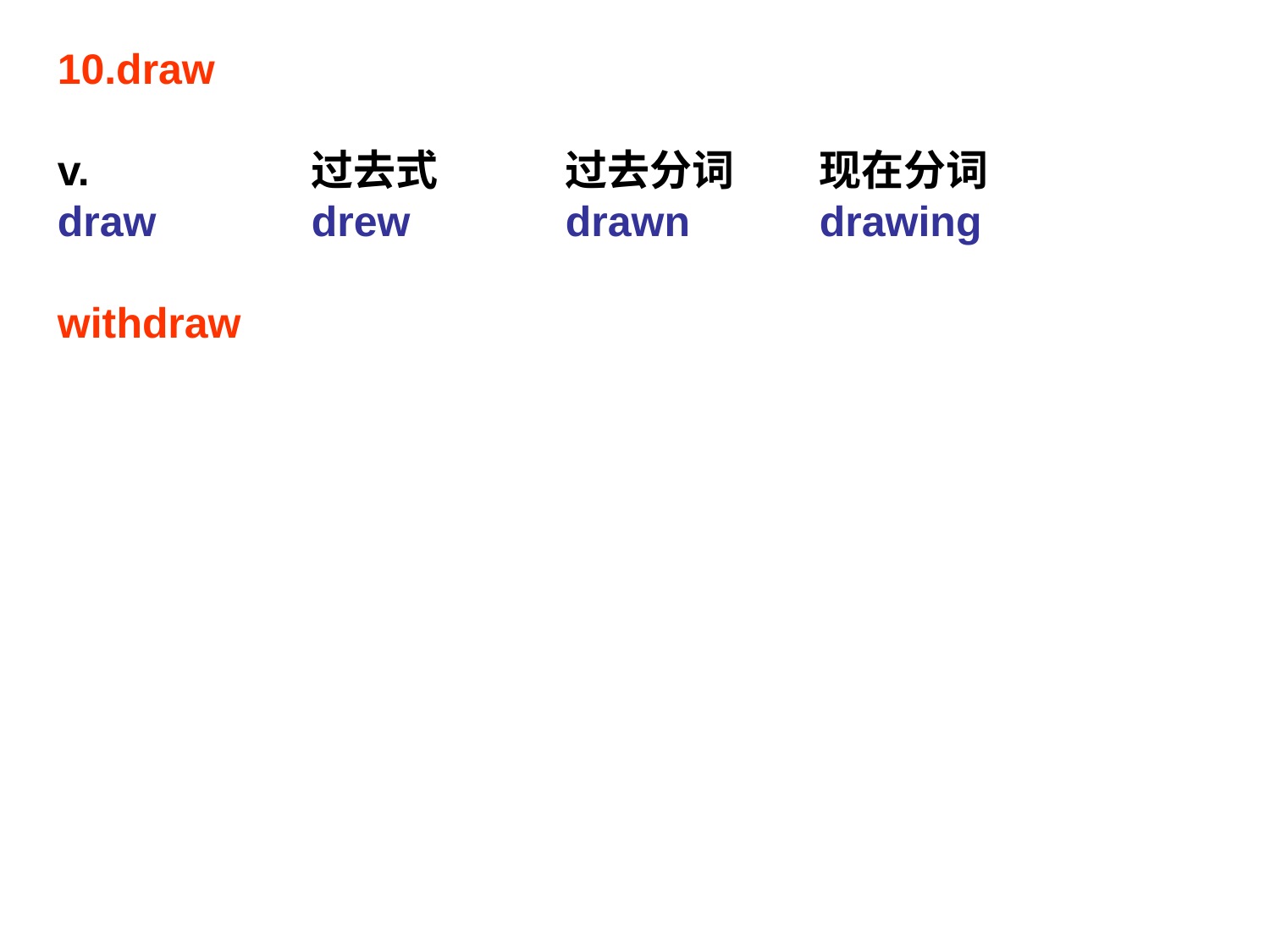

10.draw

v.		过去式	过去分词	现在分词
draw		drew		drawn		drawing

withdraw